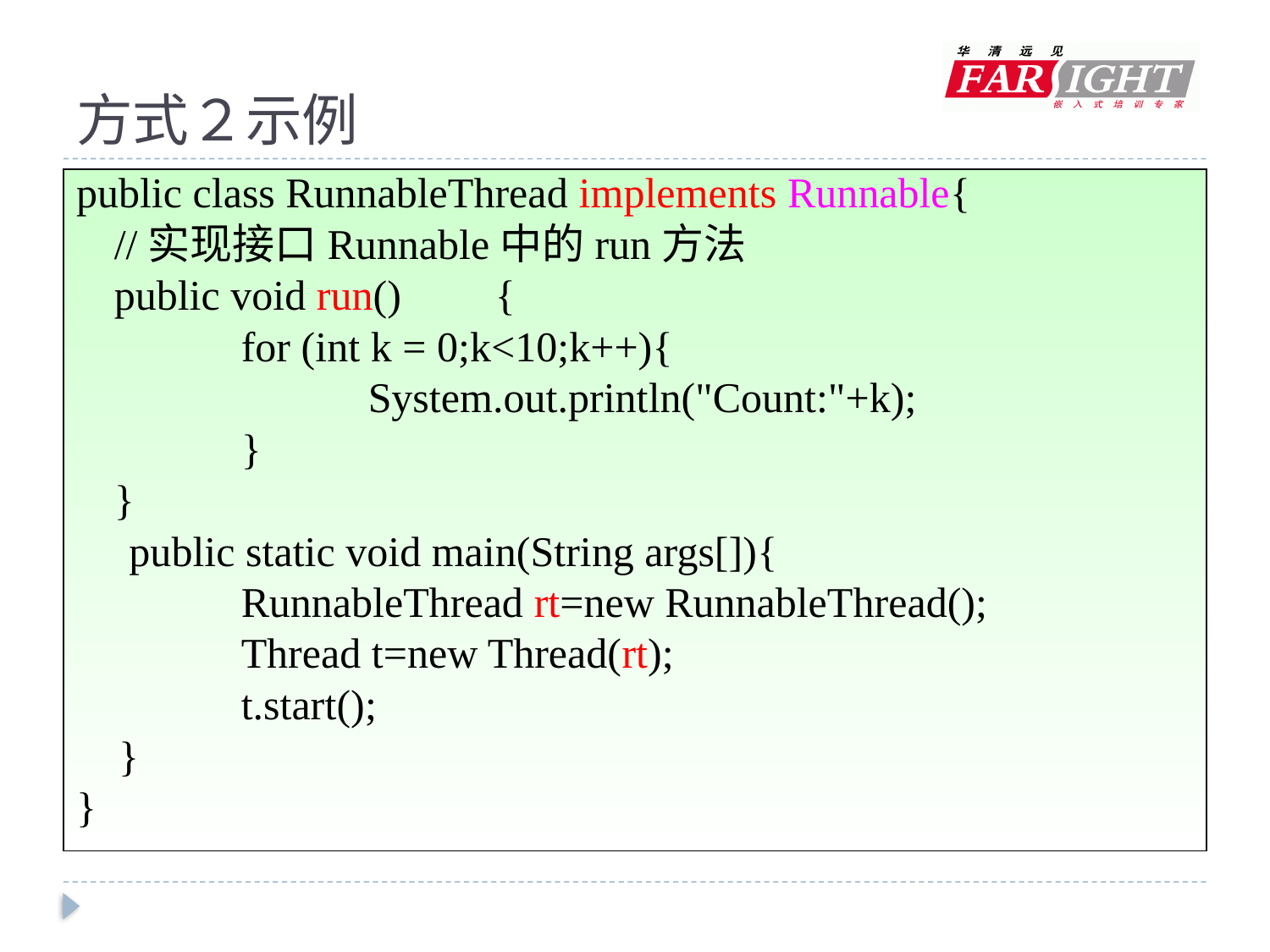

# 方式２示例
public class RunnableThread implements Runnable{
	//实现接口Runnable中的run方法
	public void run()	{
		for (int k = 0;k<10;k++){
			System.out.println("Count:"+k);
		}
	}
     public static void main(String args[]){
		RunnableThread rt=new RunnableThread();
		Thread t=new Thread(rt);
		t.start();
    }
}